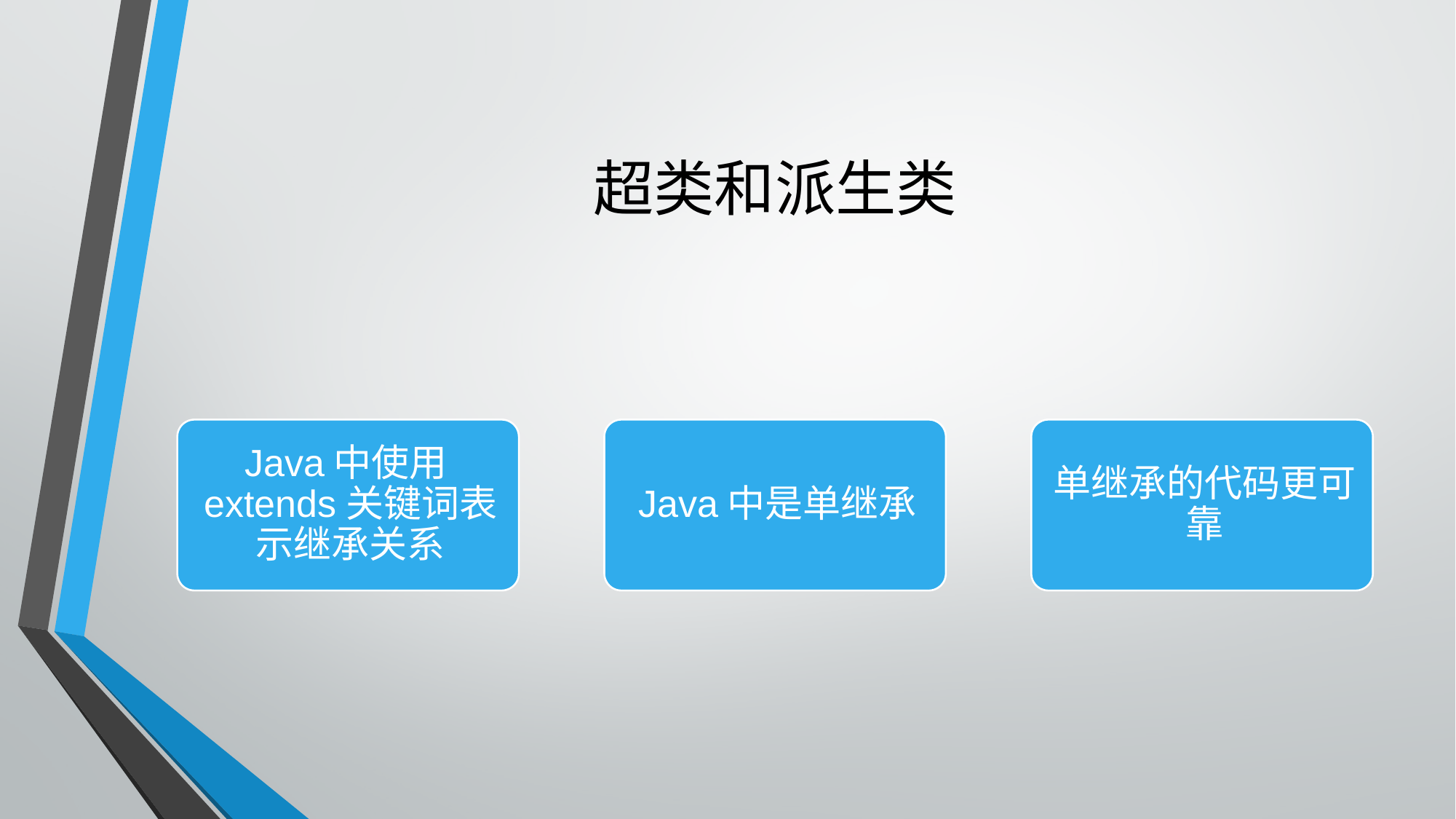

# 超类和派生类
Java中使用extends关键词表示继承关系
Java中是单继承
单继承的代码更可靠